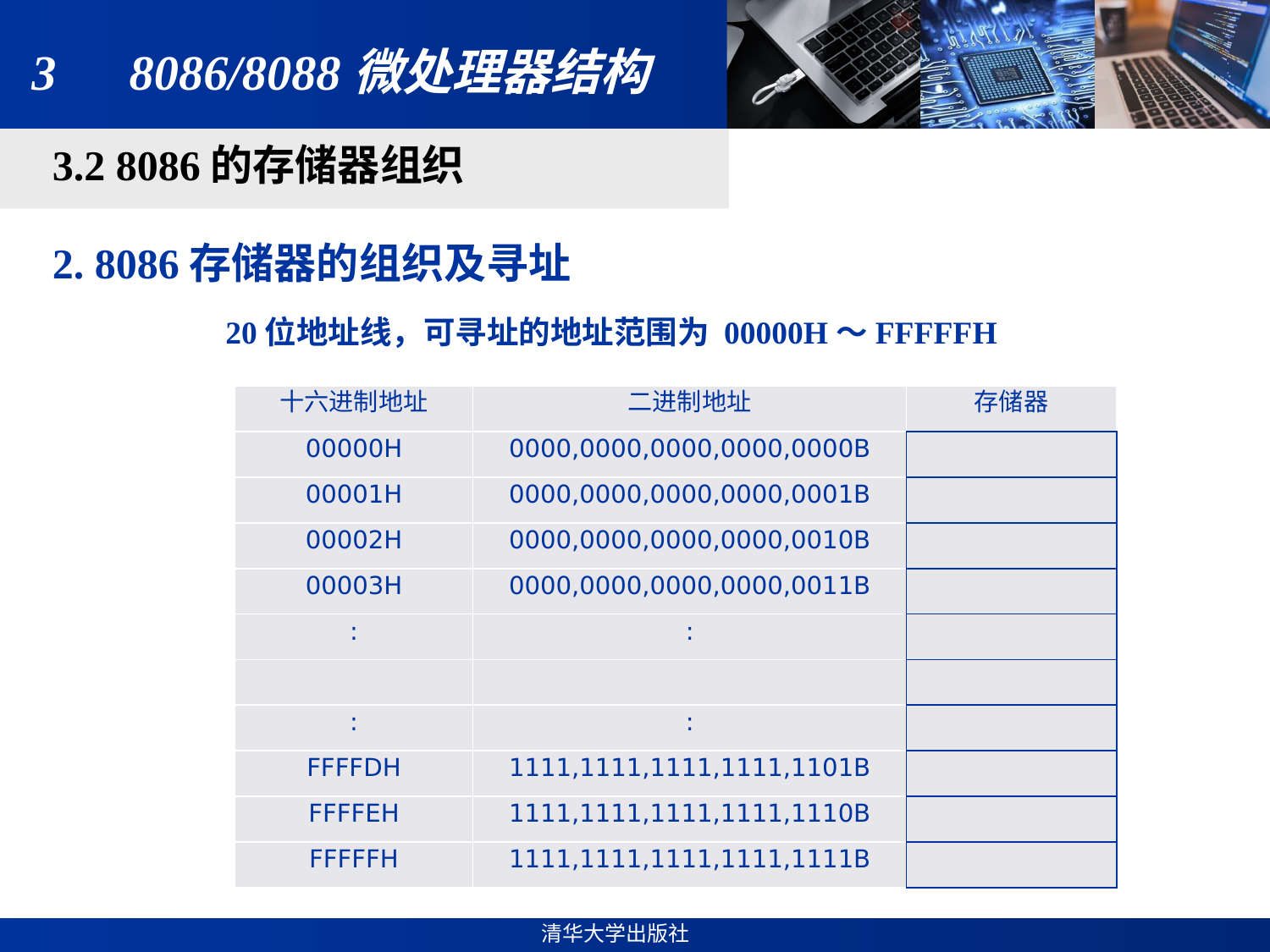

# 3　8086/8088微处理器结构
3.2 8086的存储器组织

2. 8086存储器的组织及寻址
20位地址线，可寻址的地址范围为 00000H～FFFFFH

| 十六进制地址 | 二进制地址 | 存储器 |
| --- | --- | --- |
| 00000H | 0000,0000,0000,0000,0000B |  |
| 00001H | 0000,0000,0000,0000,0001B |  |
| 00002H | 0000,0000,0000,0000,0010B |  |
| 00003H | 0000,0000,0000,0000,0011B |  |
| : | : |  |
|  |  |  |
| : | : |  |
| FFFFDH | 1111,1111,1111,1111,1101B |  |
| FFFFEH | 1111,1111,1111,1111,1110B |  |
| FFFFFH | 1111,1111,1111,1111,1111B |  |